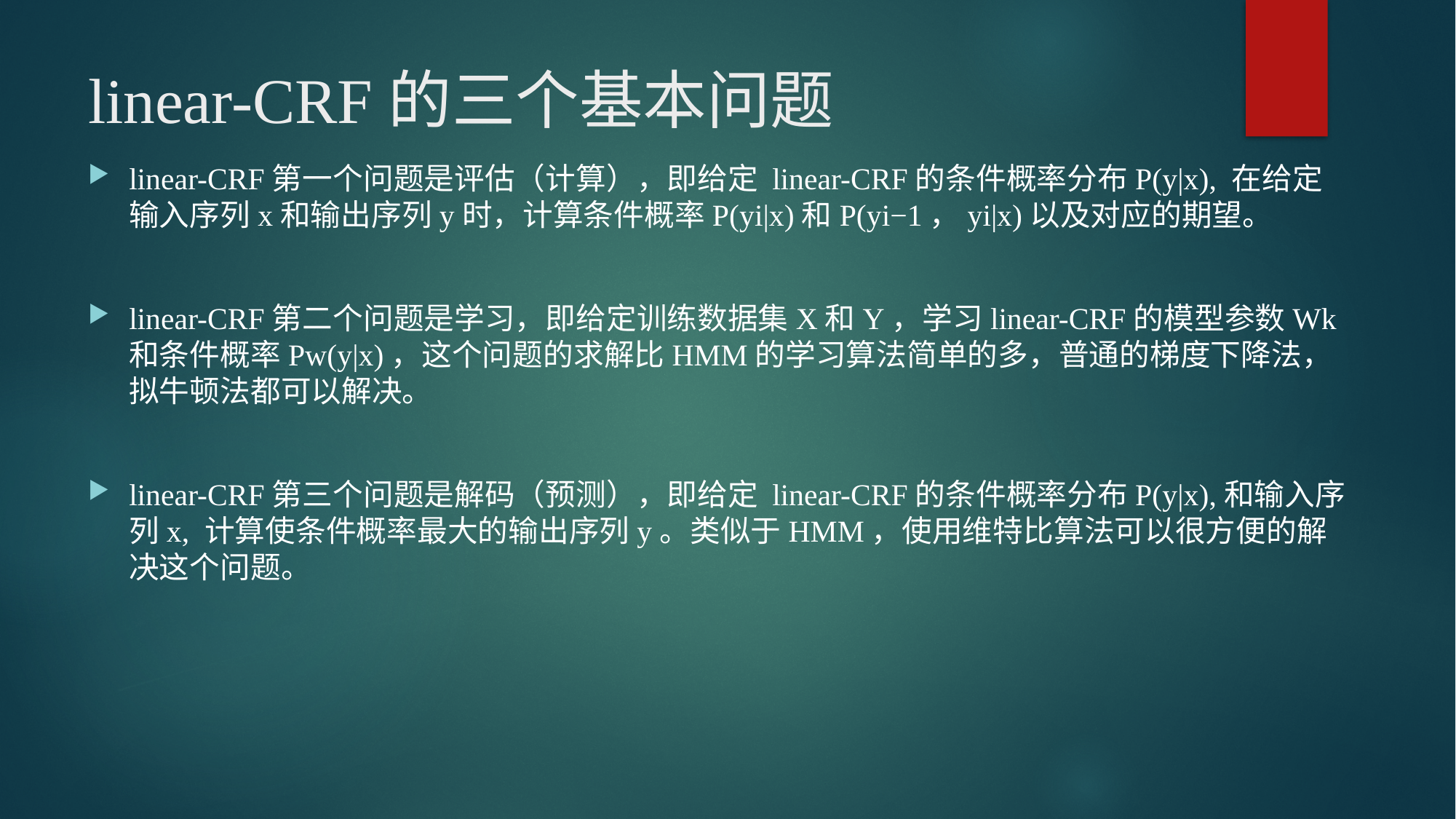

# linear-CRF的三个基本问题
linear-CRF第一个问题是评估（计算），即给定 linear-CRF的条件概率分布P(y|x), 在给定输入序列x和输出序列y时，计算条件概率P(yi|x)和P(yi−1，yi|x)以及对应的期望。

linear-CRF第二个问题是学习，即给定训练数据集X和Y，学习linear-CRF的模型参数Wk和条件概率Pw(y|x)，这个问题的求解比HMM的学习算法简单的多，普通的梯度下降法，拟牛顿法都可以解决。

linear-CRF第三个问题是解码（预测），即给定 linear-CRF的条件概率分布P(y|x),和输入序列x, 计算使条件概率最大的输出序列y。类似于HMM，使用维特比算法可以很方便的解决这个问题。